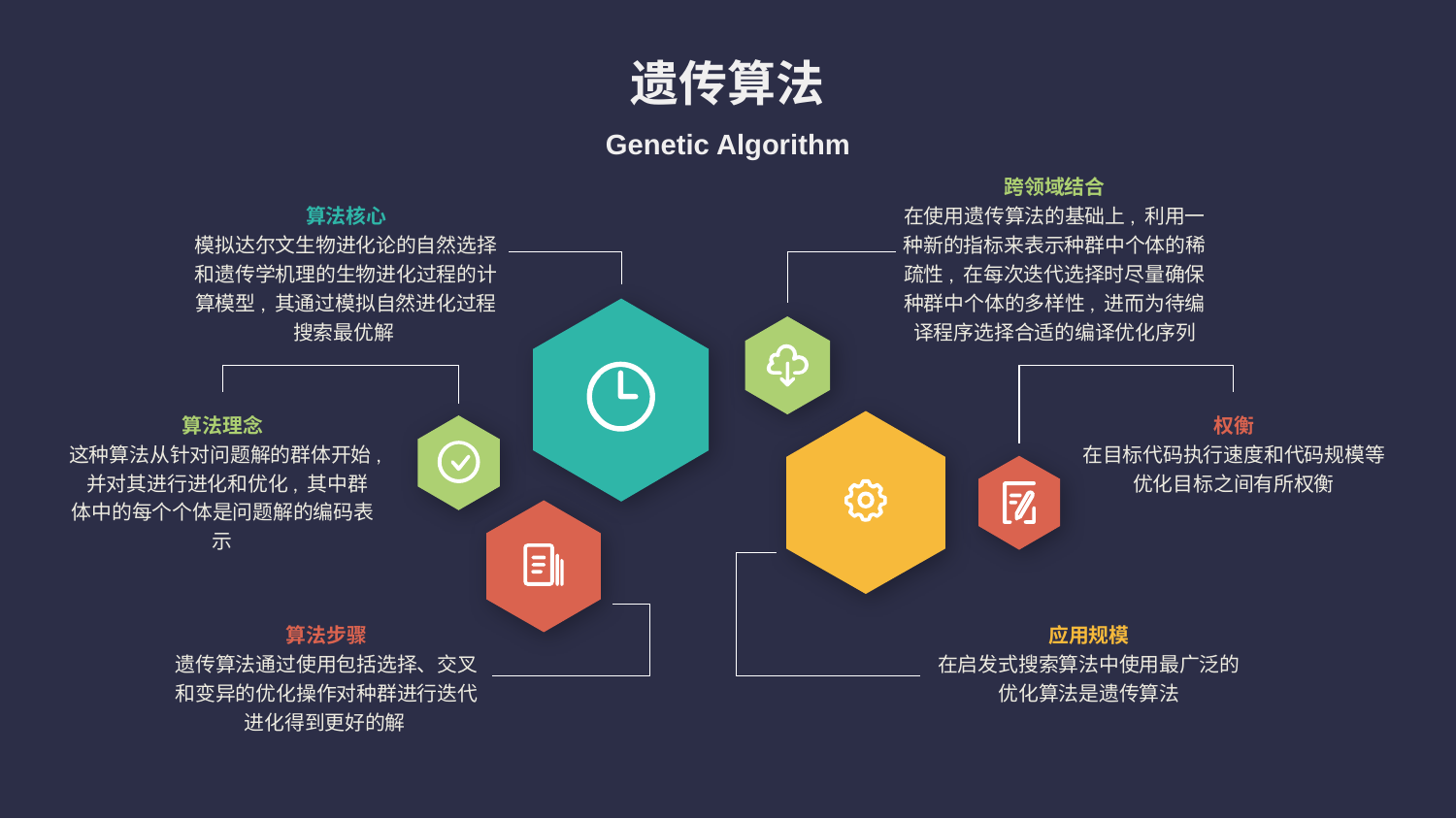

遗传算法
Genetic Algorithm
跨领域结合
在使用遗传算法的基础上, 利用一种新的指标来表示种群中个体的稀疏性, 在每次迭代选择时尽量确保种群中个体的多样性, 进而为待编译程序选择合适的编译优化序列
算法核心
模拟达尔文生物进化论的自然选择和遗传学机理的生物进化过程的计算模型, 其通过模拟自然进化过程搜索最优解

算法理念
这种算法从针对问题解的群体开始, 并对其进行进化和优化, 其中群体中的每个个体是问题解的编码表示
权衡
在目标代码执行速度和代码规模等优化目标之间有所权衡

算法步骤
遗传算法通过使用包括选择、交叉和变异的优化操作对种群进行迭代进化得到更好的解
应用规模
在启发式搜索算法中使用最广泛的优化算法是遗传算法